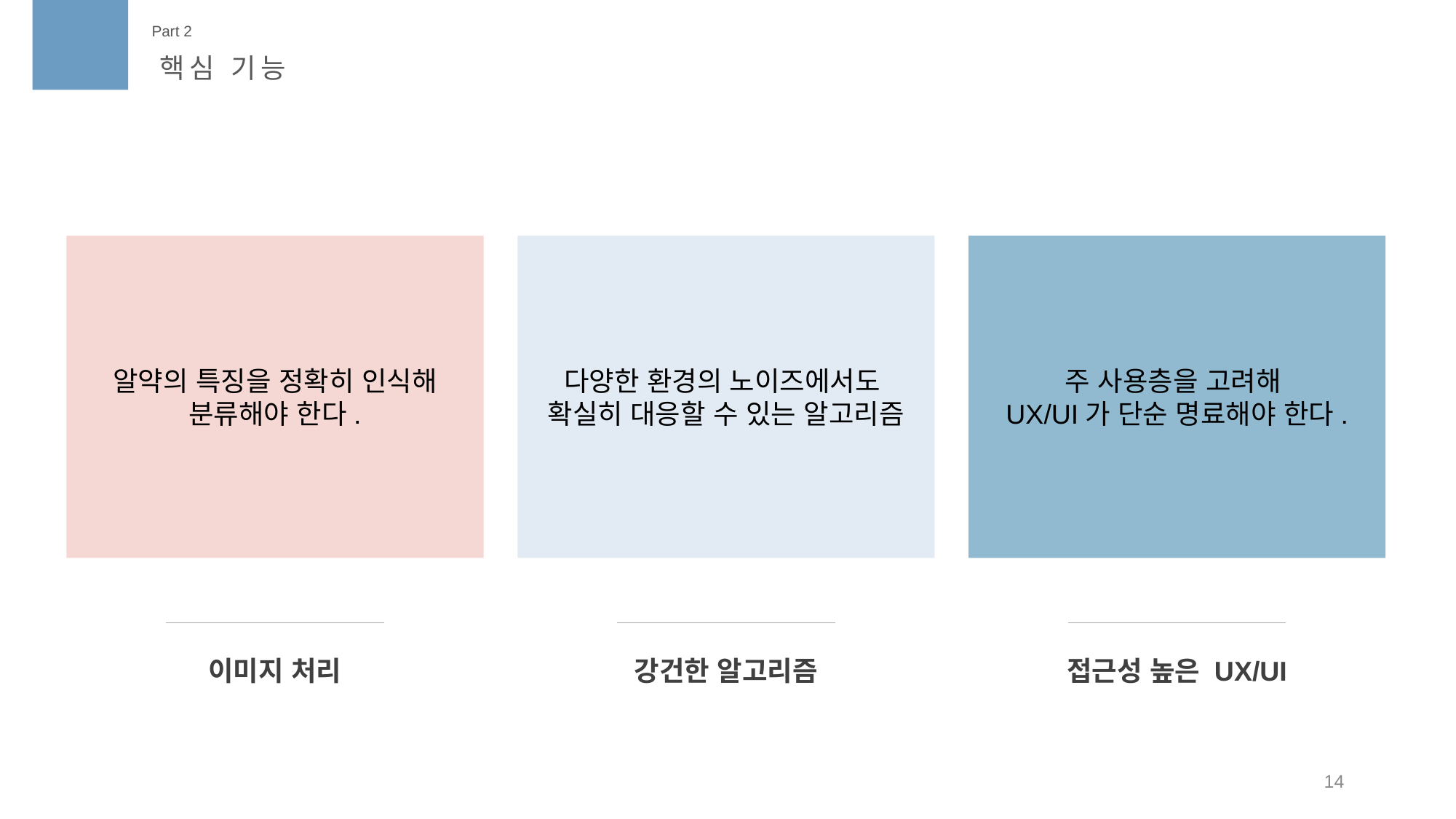

Part 2
핵심 기능
알약의 특징을 정확히 인식해
분류해야 한다.

다양한 환경의 노이즈에서도
확실히 대응할 수 있는 알고리즘

주 사용층을 고려해
UX/UI가 단순 명료해야 한다.
이미지 처리
강건한 알고리즘
접근성 높은 UX/UI
14